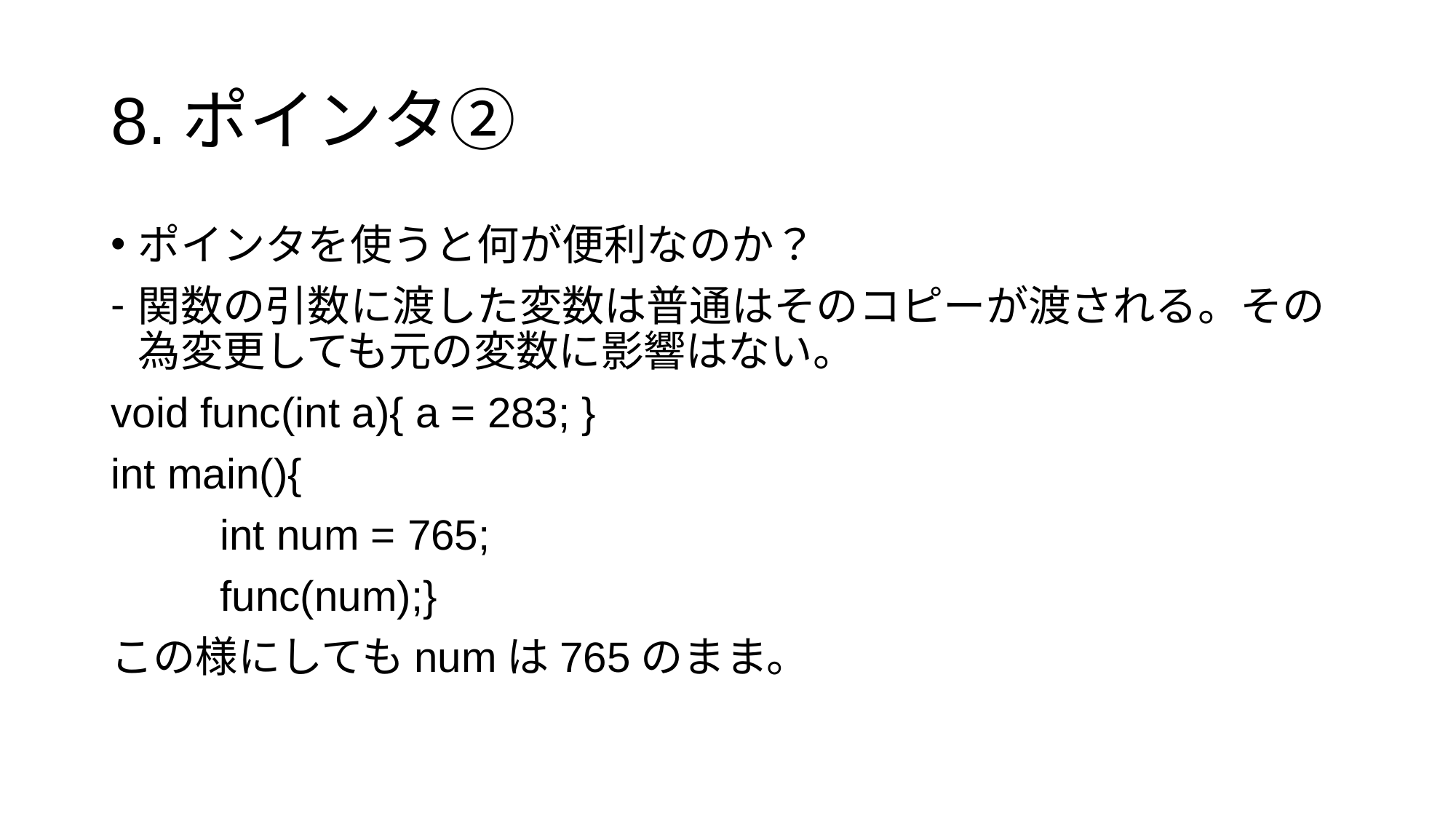

# 8.ポインタ②
ポインタを使うと何が便利なのか？
関数の引数に渡した変数は普通はそのコピーが渡される。その為変更しても元の変数に影響はない。
void func(int a){ a = 283; }
int main(){
	int num = 765;
	func(num);}
この様にしてもnumは765のまま。